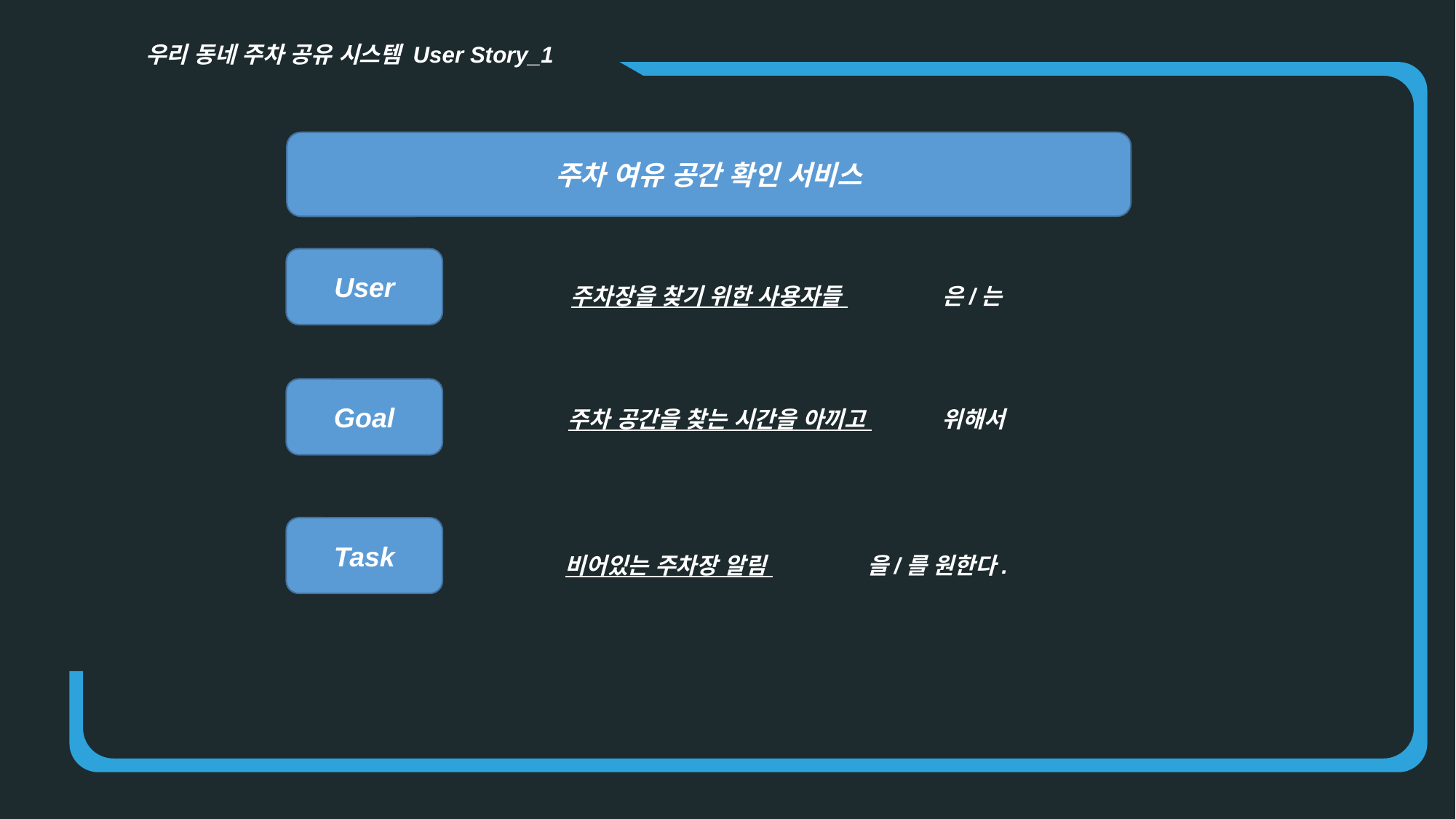

우리 동네 주차 공유 시스템 User Story_1

주차 여유 공간 확인 서비스
User
주차장을 찾기 위한 사용자들                은/는
Goal
주차 공간을 찾는 시간을 아끼고            위해서
Task
비어있는 주차장 알림                을/를 원한다.